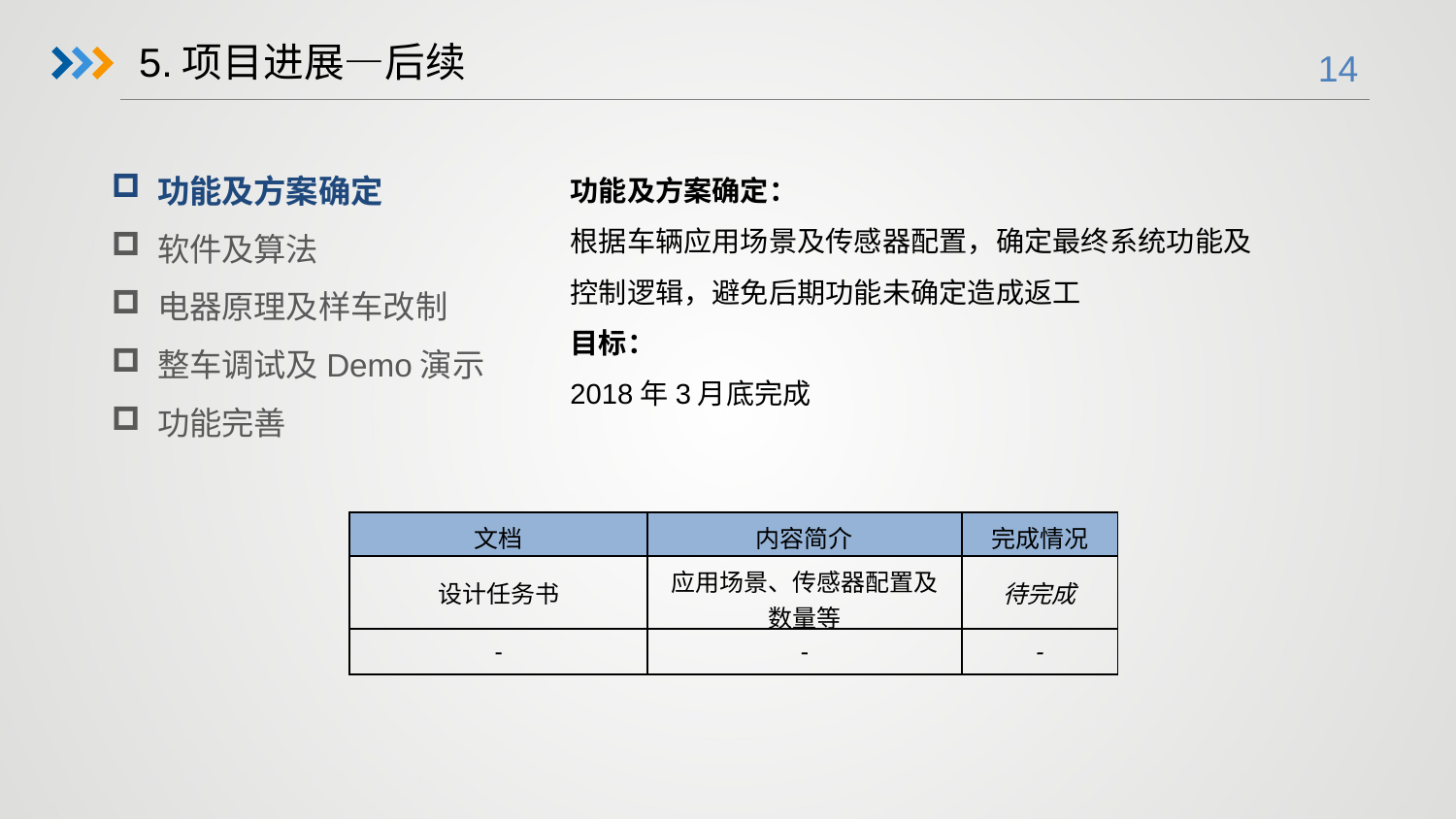

5.项目进展—后续
功能及方案确定
软件及算法
电器原理及样车改制
整车调试及Demo演示
功能完善
功能及方案确定：
根据车辆应用场景及传感器配置，确定最终系统功能及控制逻辑，避免后期功能未确定造成返工
目标：
2018年3月底完成
| 文档 | 内容简介 | 完成情况 |
| --- | --- | --- |
| 设计任务书 | 应用场景、传感器配置及数量等 | 待完成 |
| - | - | - |